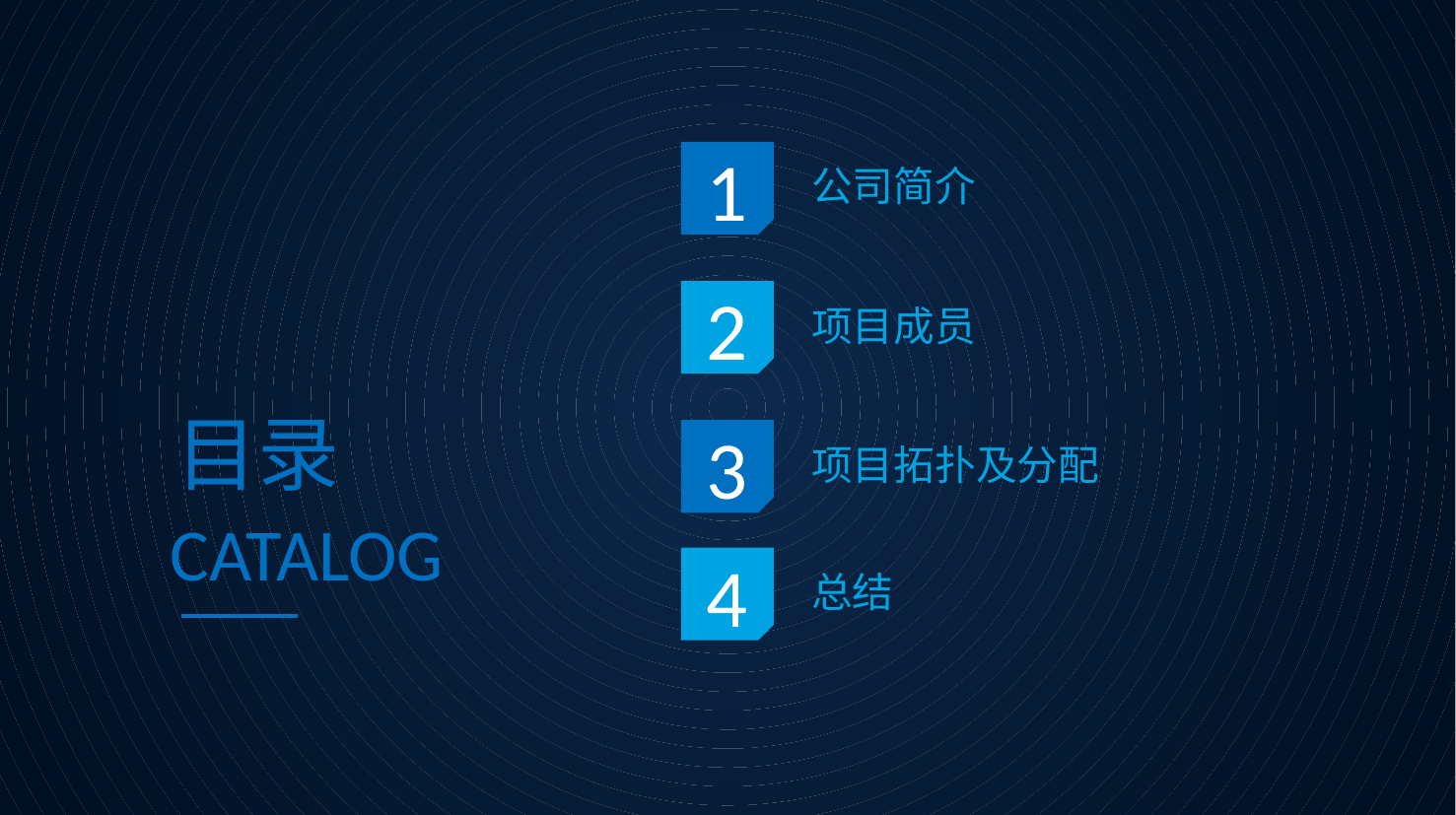

1

公司简介
2

项目成员
目录
3

项目拓扑及分配
CATALOG
4

总结